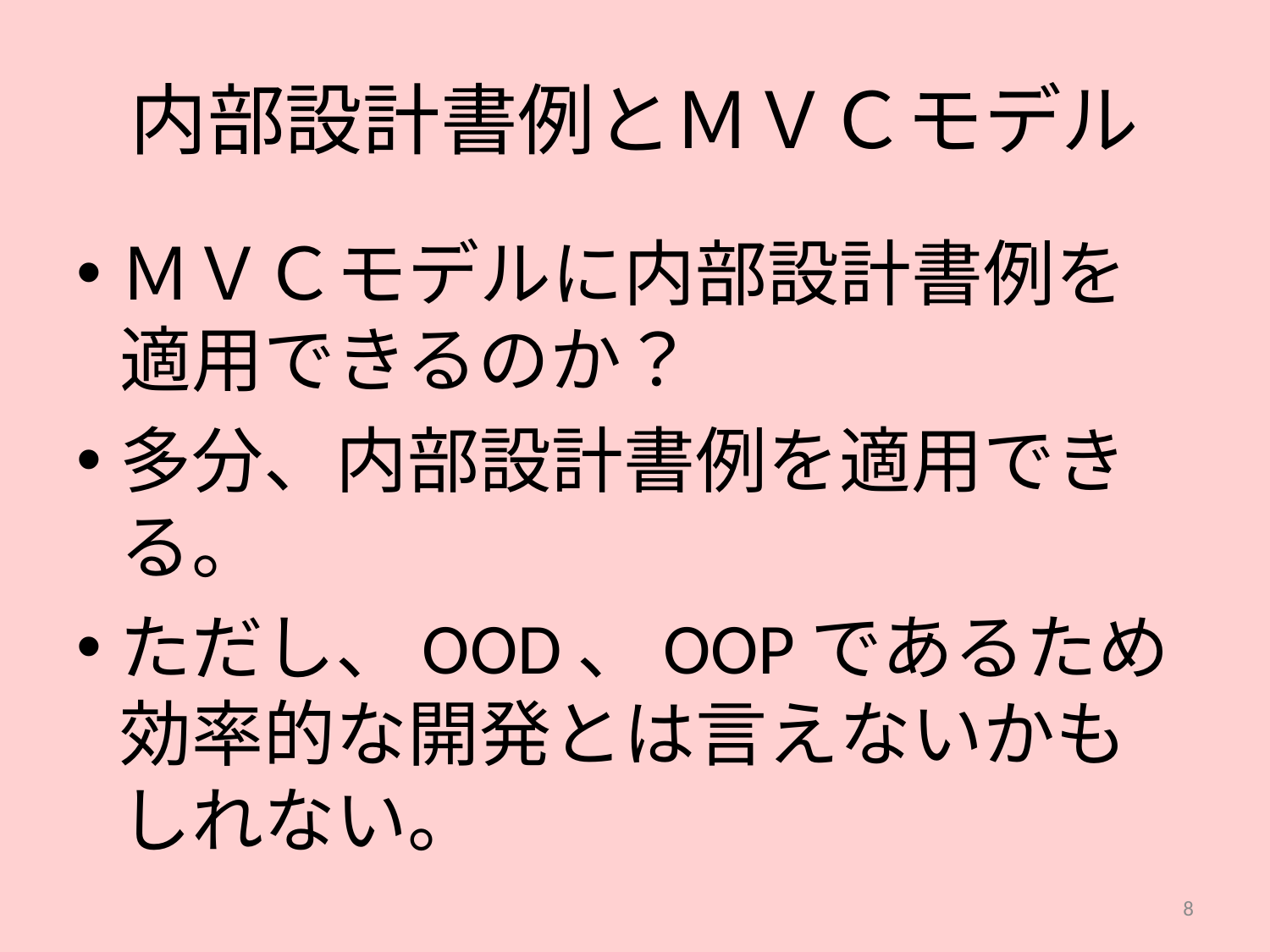

# 内部設計書例とＭＶＣモデル
ＭＶＣモデルに内部設計書例を適用できるのか？
多分、内部設計書例を適用できる。
ただし、OOD、OOPであるため効率的な開発とは言えないかもしれない。
8